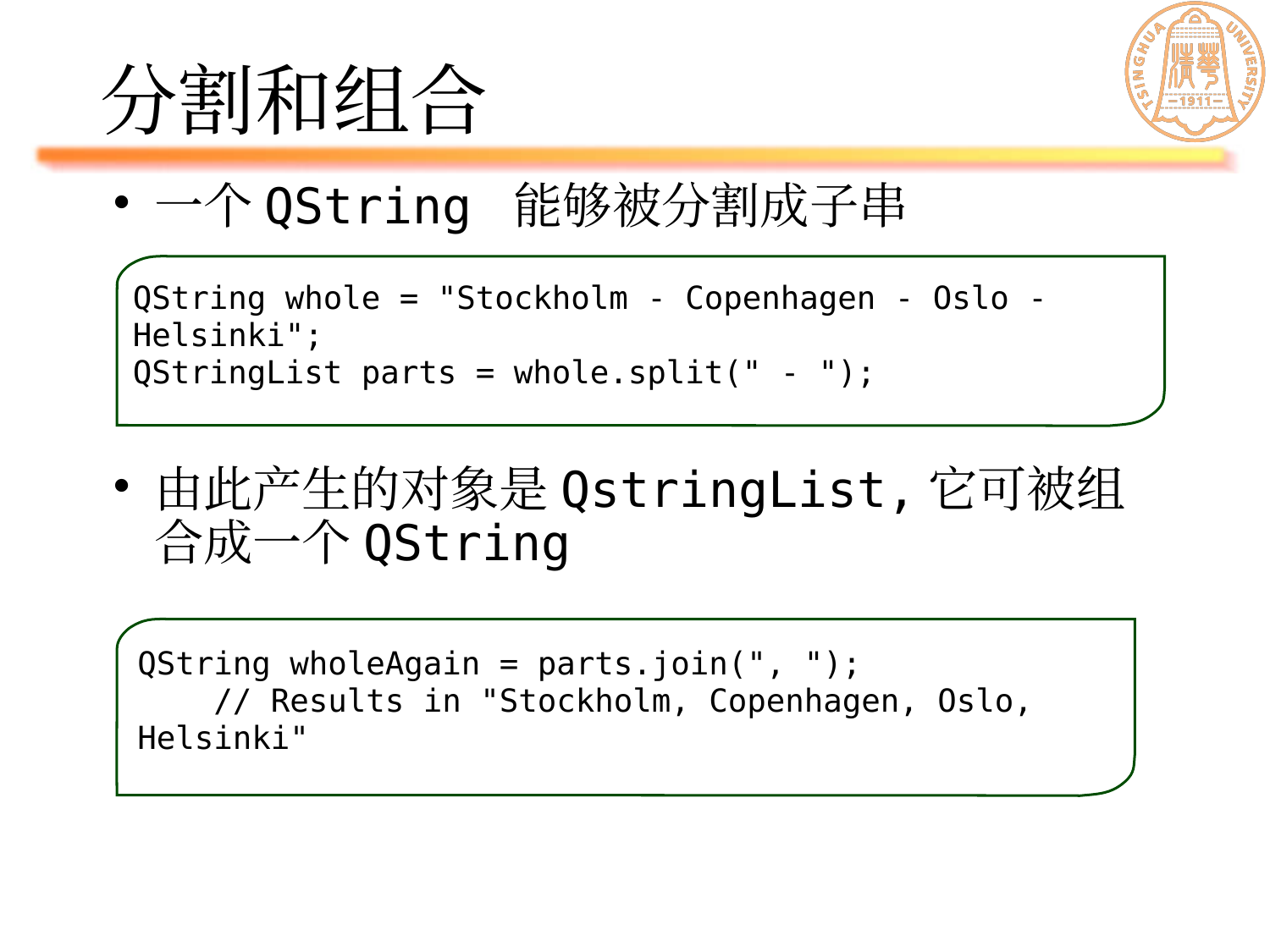

# 分割和组合
一个QString 能够被分割成子串

由此产生的对象是QstringList,它可被组合成一个QString

QString whole = "Stockholm - Copenhagen - Oslo - Helsinki";
QStringList parts = whole.split(" - ");

QString wholeAgain = parts.join(", ");
    // Results in "Stockholm, Copenhagen, Oslo, Helsinki"